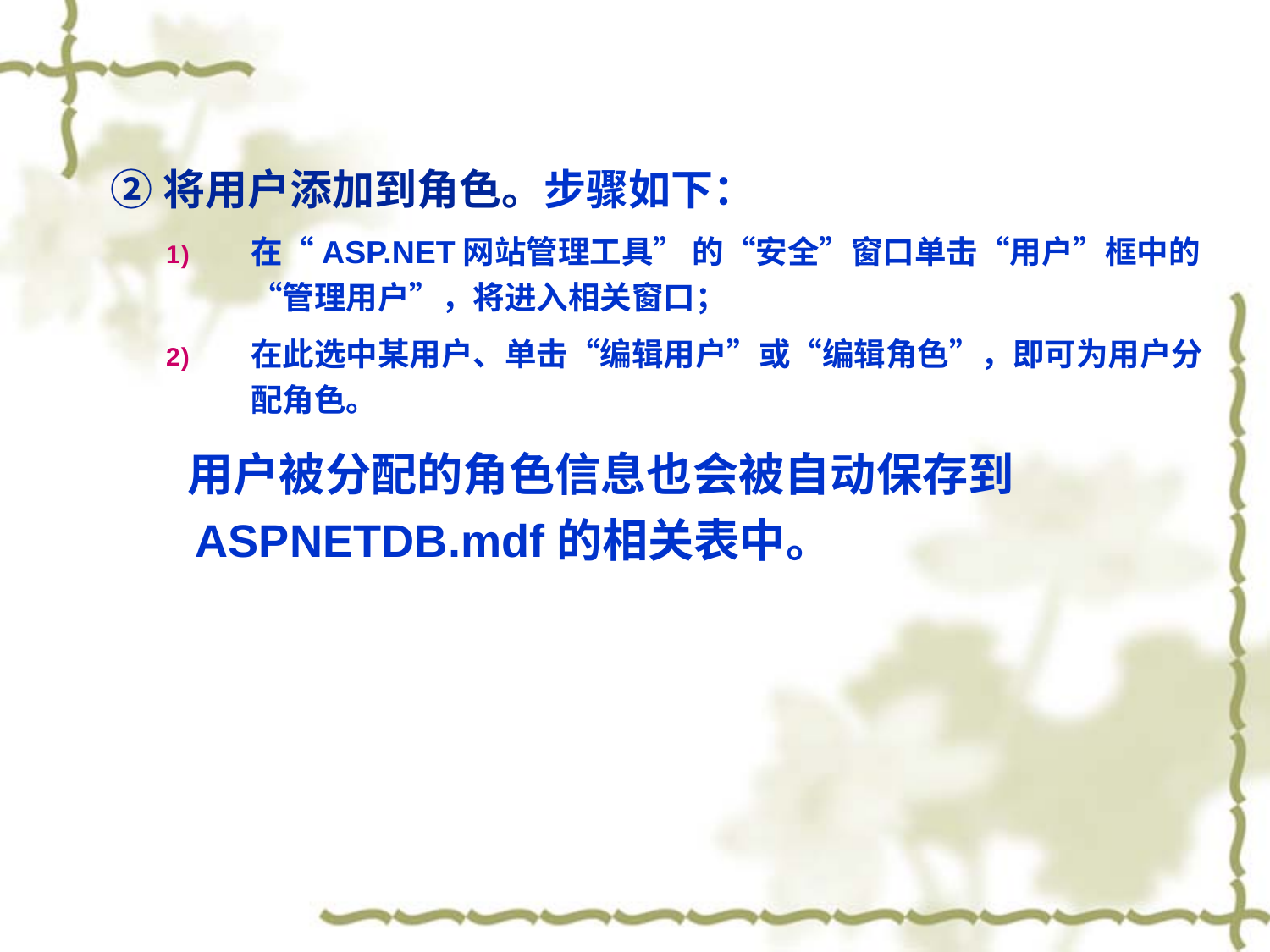

②将用户添加到角色。步骤如下：
在“ASP.NET网站管理工具” 的“安全”窗口单击“用户”框中的“管理用户”，将进入相关窗口；
在此选中某用户、单击“编辑用户”或“编辑角色”，即可为用户分配角色。
       用户被分配的角色信息也会被自动保存到ASPNETDB.mdf的相关表中。